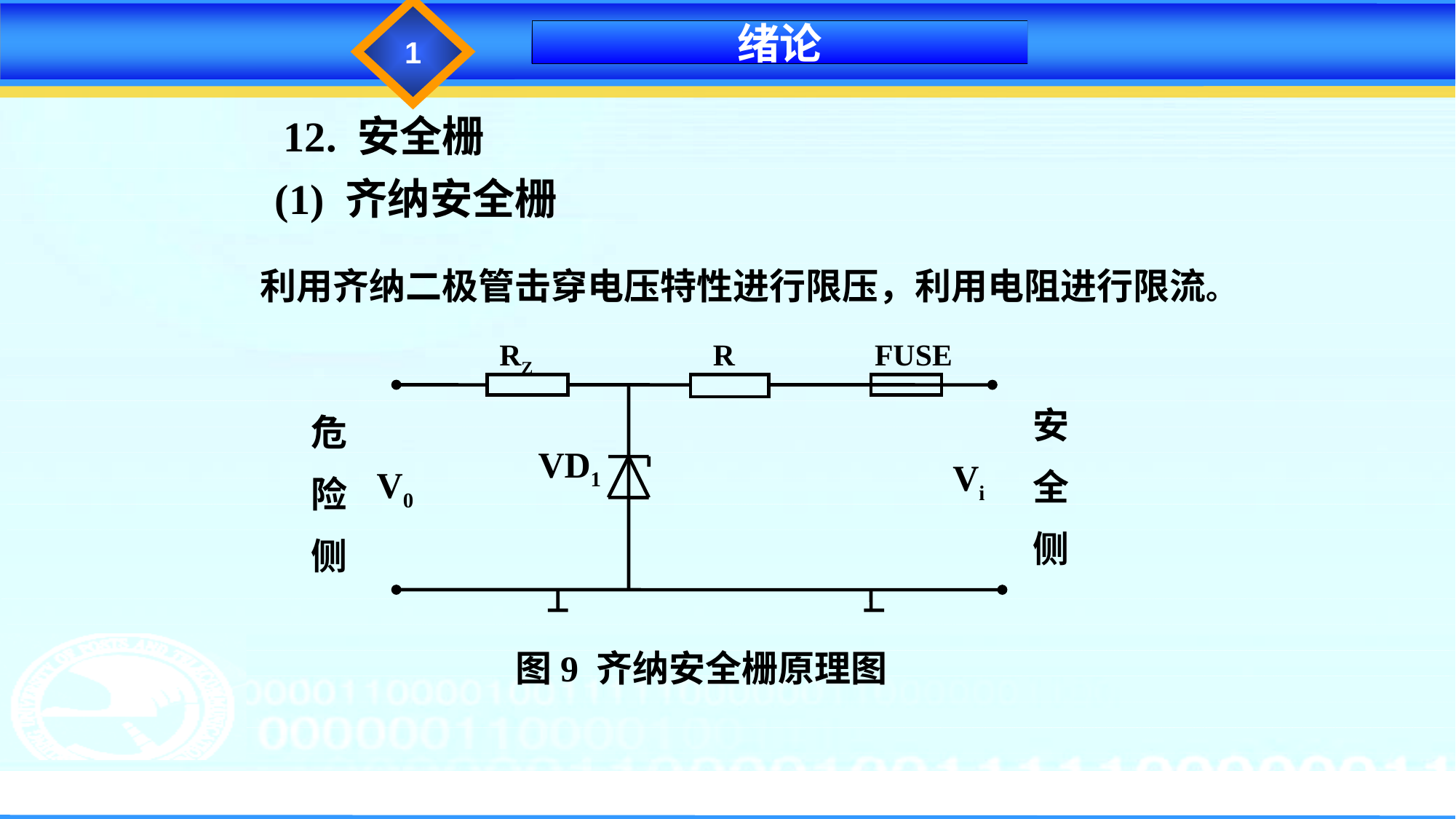

1
绪论
12. 安全栅
(1) 齐纳安全栅
利用齐纳二极管击穿电压特性进行限压，利用电阻进行限流。
FUSE

安
全
侧
危
险
侧
VD1
Vi
V0

图9 齐纳安全栅原理图
RZ
R